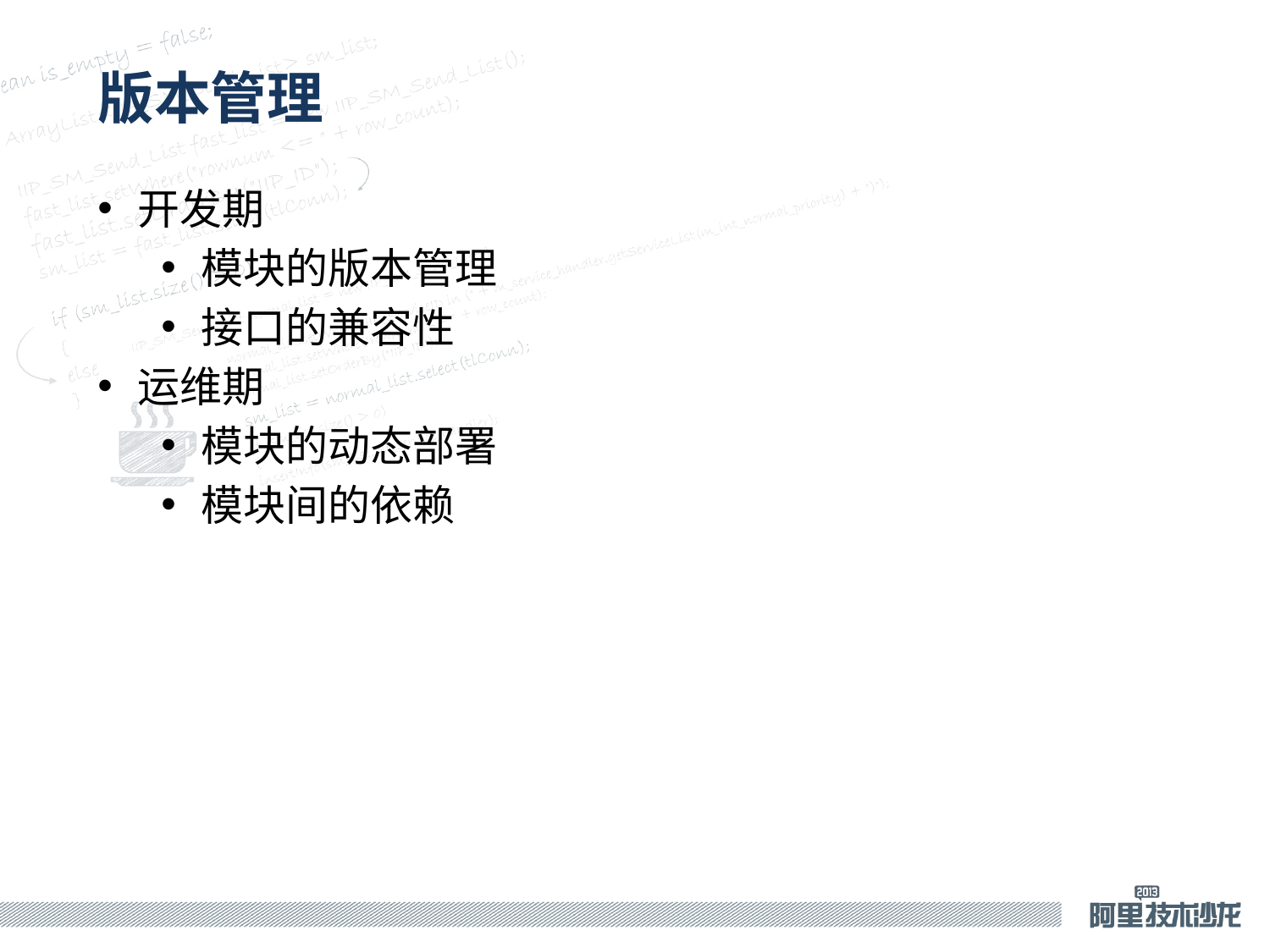

# 版本管理
开发期
模块的版本管理
接口的兼容性
运维期
模块的动态部署
模块间的依赖